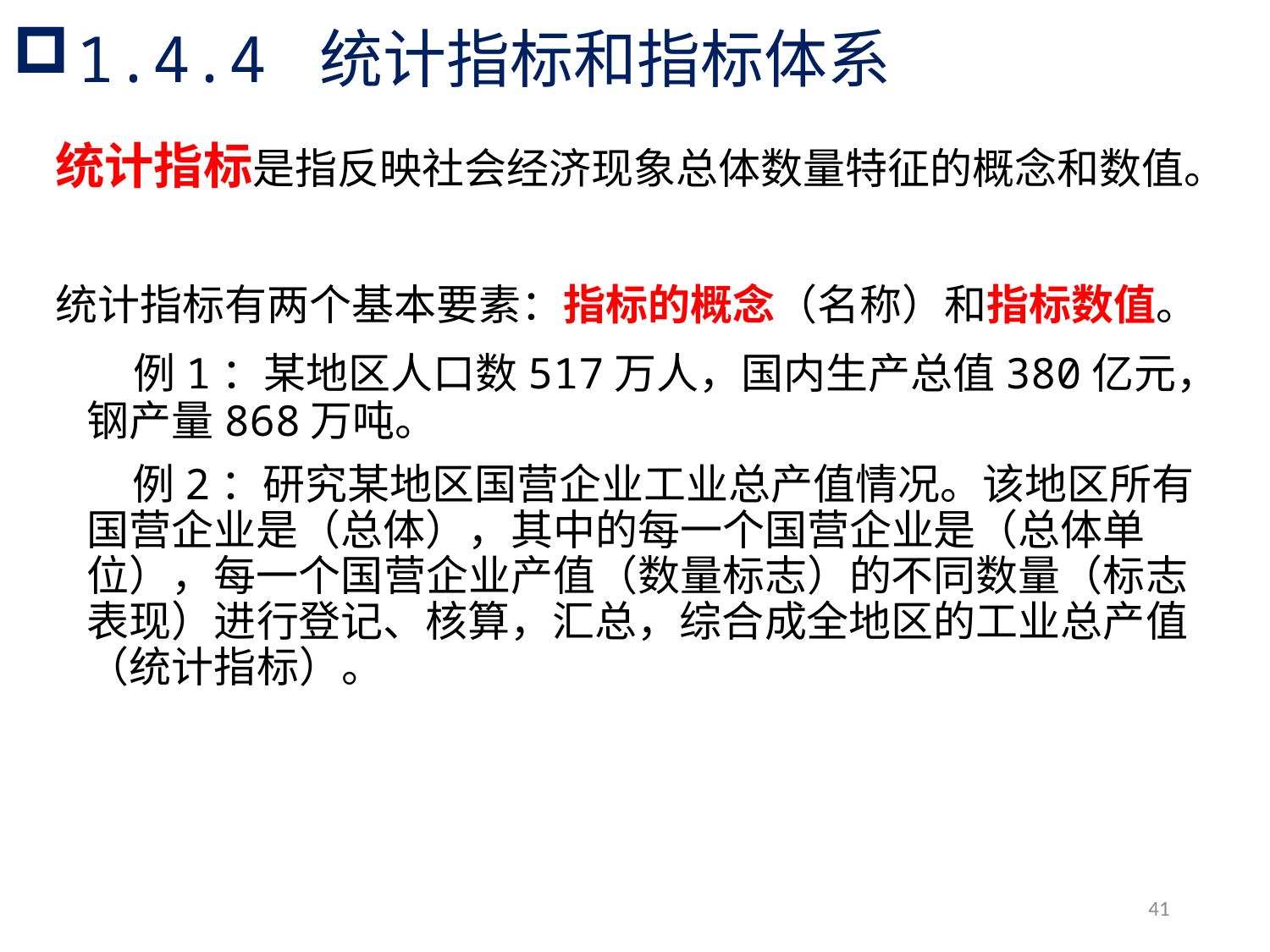

# 1.4.4 统计指标和指标体系
统计指标是指反映社会经济现象总体数量特征的概念和数值。

统计指标有两个基本要素：指标的概念（名称）和指标数值。
      例1：某地区人口数517万人，国内生产总值380亿元，钢产量868万吨。
       例2：研究某地区国营企业工业总产值情况。该地区所有国营企业是（总体），其中的每一个国营企业是（总体单位），每一个国营企业产值（数量标志）的不同数量（标志表现）进行登记、核算，汇总，综合成全地区的工业总产值（统计指标）。

41